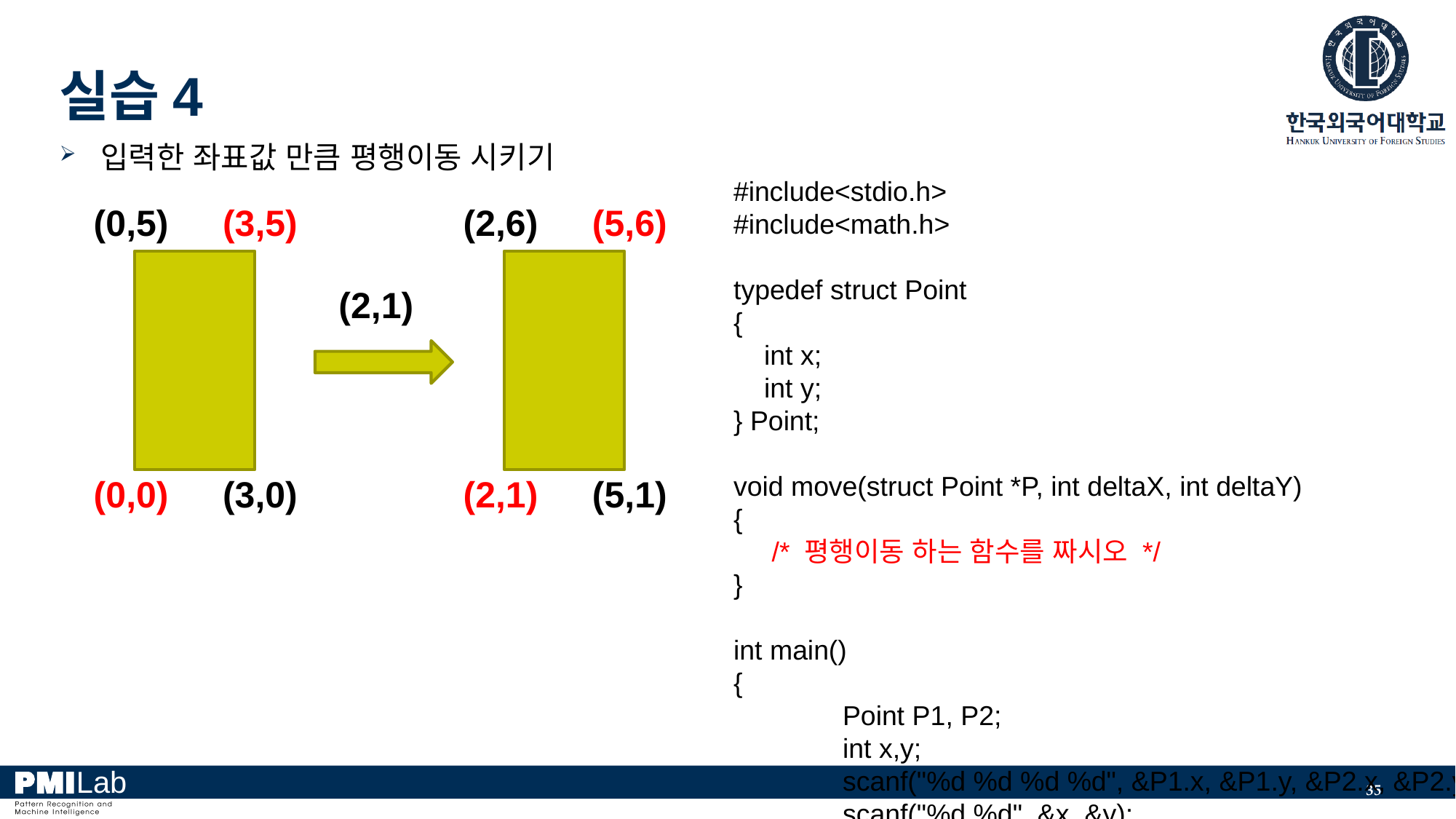

# 실습4
입력한 좌표값 만큼 평행이동 시키기
#include<stdio.h>
#include<math.h>

typedef struct Point
{
    int x;
    int y;
} Point;

void move(struct Point *P, int deltaX, int deltaY)
{
     /* 평행이동 하는 함수를 짜시오 */
}

int main()
{
	Point P1, P2;
	int x,y;
	scanf("%d %d %d %d", &P1.x, &P1.y, &P2.x, &P2.y);
	scanf("%d %d", &x, &y);
	move(          );
	move(          );

	printf("%d %d %d %d", P1.x, P1.y, P2.x, P2.y);
}
(0,5)
(3,5)
(2,6)
(5,6)

(2,1)

(0,0)
(2,1)
(3,0)
(5,1)
35